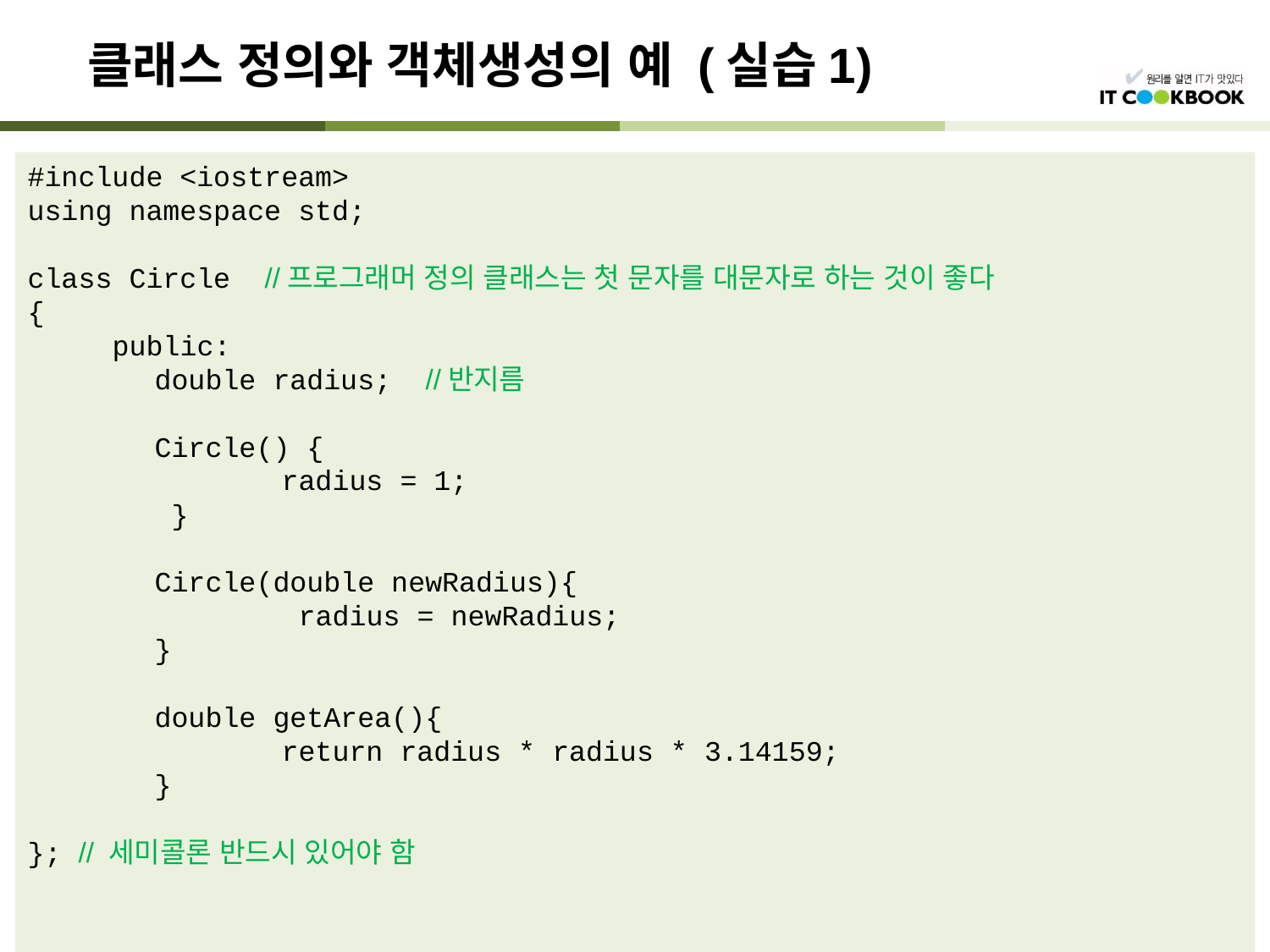

# 클래스 정의와 객체생성의 예 (실습1)
#include <iostream>
using namespace std;

class Circle  //프로그래머 정의 클래스는 첫 문자를 대문자로 하는 것이 좋다
{
     public:
  	double radius;  //반지름

	Circle() {
    		radius = 1;
 	 }

	Circle(double newRadius){
   		 radius = newRadius;
  	}

	double getArea(){
    		return radius * radius * 3.14159;
  	}

}; // 세미콜론 반드시 있어야 함